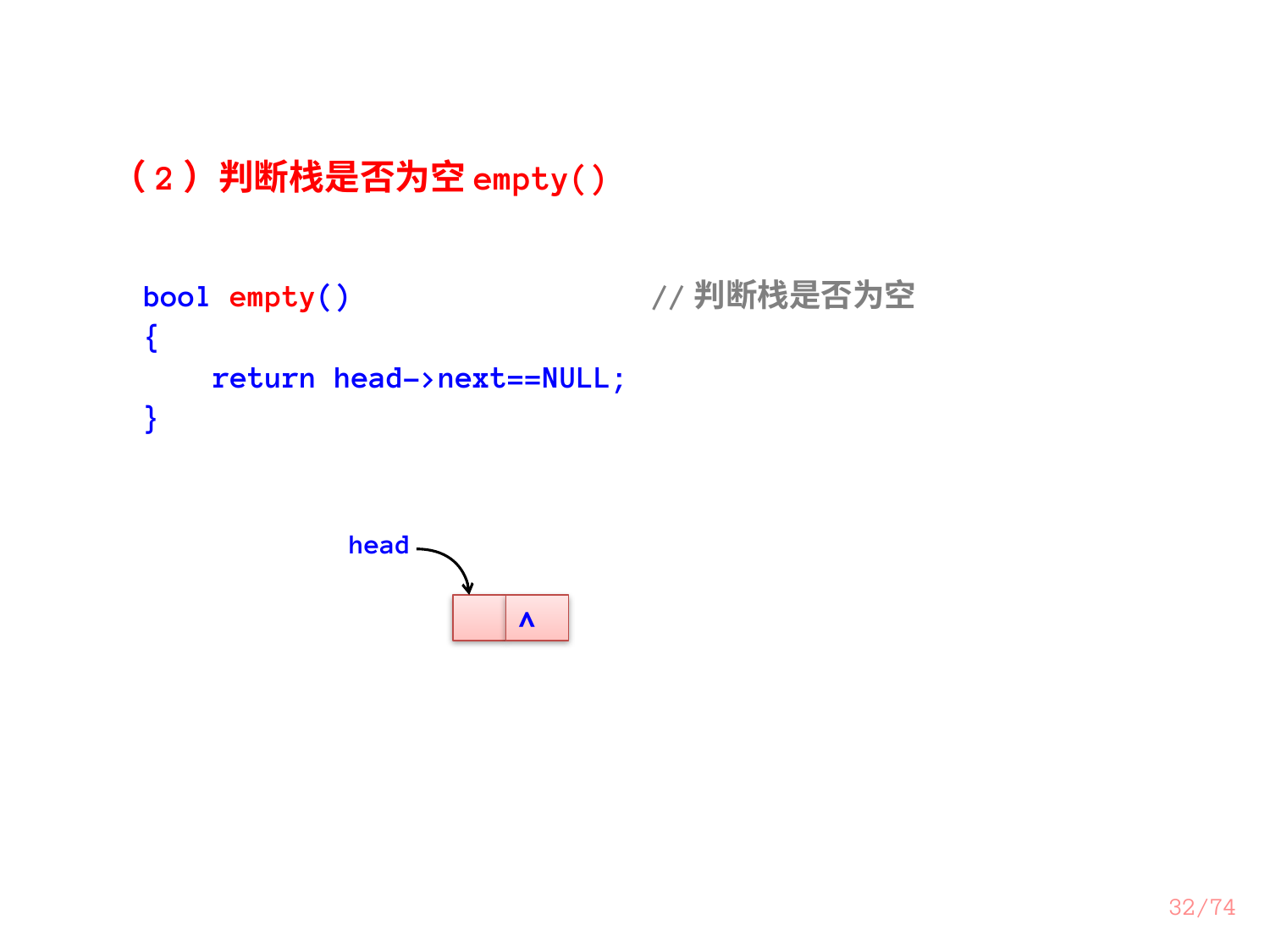

（2）判断栈是否为空empty()
bool empty()    		//判断栈是否为空
{
    return head->next==NULL;
}
head

∧
32/74